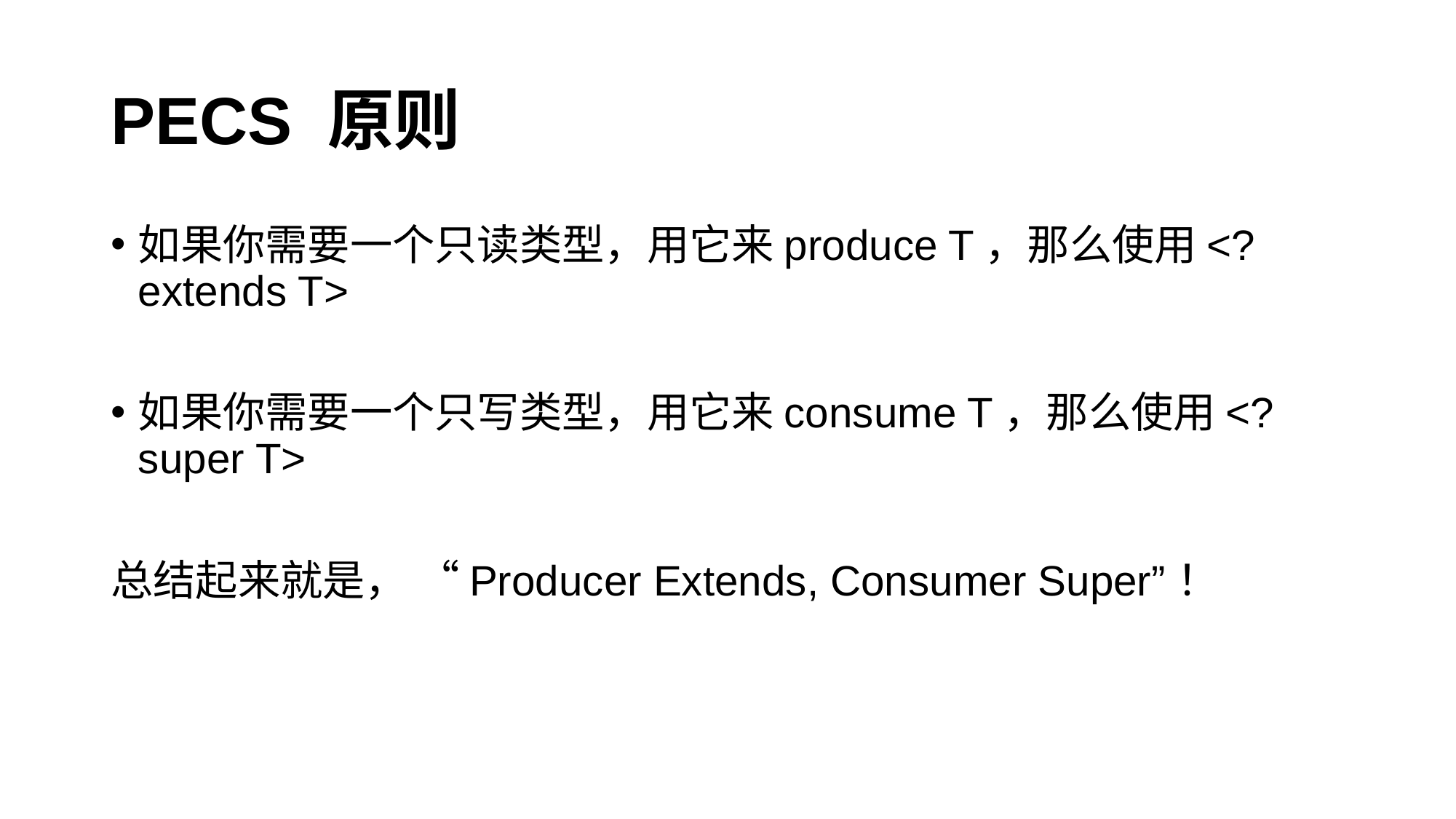

# PECS 原则
如果你需要一个只读类型，用它来produce T，那么使用<? extends T>

如果你需要一个只写类型，用它来consume T，那么使用<? super T>

总结起来就是， “Producer Extends, Consumer Super”！